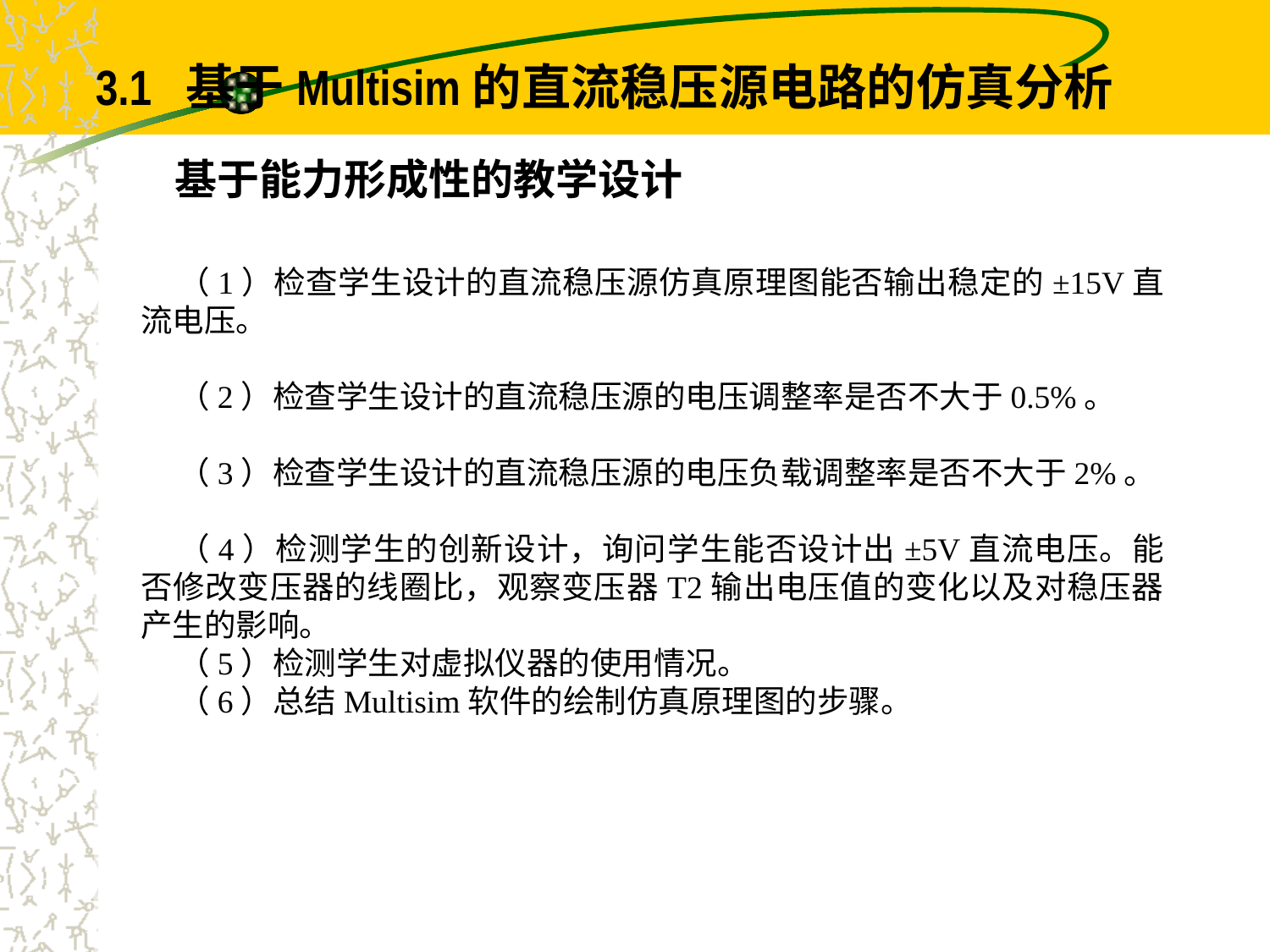

3.1  基于Multisim的直流稳压源电路的仿真分析
基于能力形成性的教学设计
（1）检查学生设计的直流稳压源仿真原理图能否输出稳定的±15V直流电压。

（2）检查学生设计的直流稳压源的电压调整率是否不大于0.5%。

（3）检查学生设计的直流稳压源的电压负载调整率是否不大于2%。

（4）检测学生的创新设计，询问学生能否设计出±5V直流电压。能否修改变压器的线圈比，观察变压器T2输出电压值的变化以及对稳压器产生的影响。
（5）检测学生对虚拟仪器的使用情况。
（6）总结Multisim软件的绘制仿真原理图的步骤。